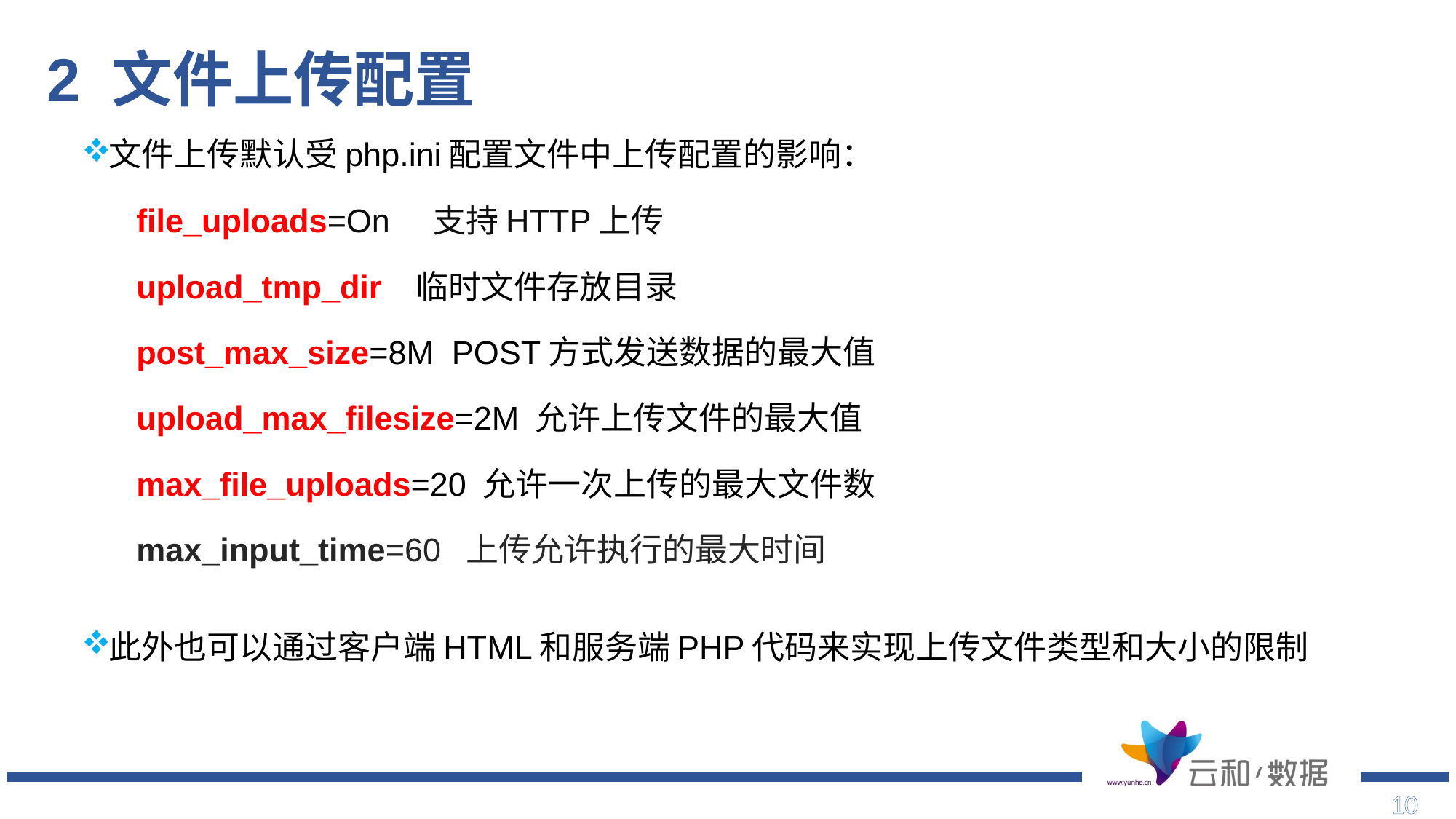

# 2 文件上传配置
文件上传默认受php.ini配置文件中上传配置的影响：
file_uploads=On    支持HTTP上传
upload_tmp_dir   临时文件存放目录
post_max_size=8M  POST方式发送数据的最大值
upload_max_filesize=2M 允许上传文件的最大值
max_file_uploads=20 允许一次上传的最大文件数
max_input_time=60  上传允许执行的最大时间

此外也可以通过客户端HTML和服务端PHP代码来实现上传文件类型和大小的限制